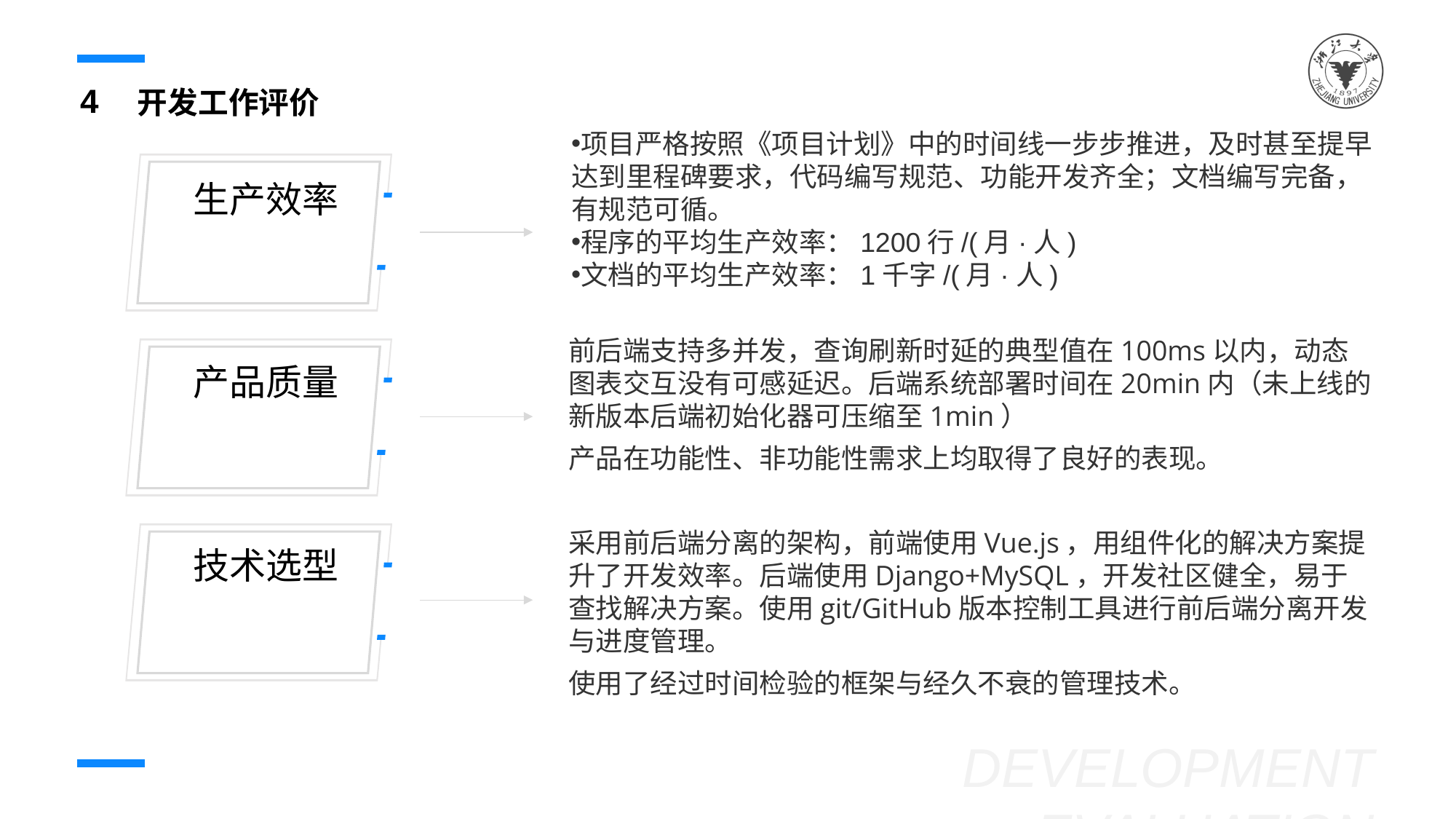

4
开发工作评价
项目严格按照《项目计划》中的时间线一步步推进，及时甚至提早达到里程碑要求，代码编写规范、功能开发齐全；文档编写完备，有规范可循。
程序的平均生产效率：1200行/(月·人)
文档的平均生产效率：1千字/(月·人)

生产效率
前后端支持多并发，查询刷新时延的典型值在100ms以内，动态图表交互没有可感延迟。后端系统部署时间在20min内（未上线的新版本后端初始化器可压缩至1min）
产品在功能性、非功能性需求上均取得了良好的表现。

产品质量
采用前后端分离的架构，前端使用Vue.js，用组件化的解决方案提升了开发效率。后端使用Django+MySQL，开发社区健全，易于查找解决方案。使用git/GitHub版本控制工具进行前后端分离开发与进度管理。
使用了经过时间检验的框架与经久不衰的管理技术。

技术选型
DEVELOPMENT EVALUATION